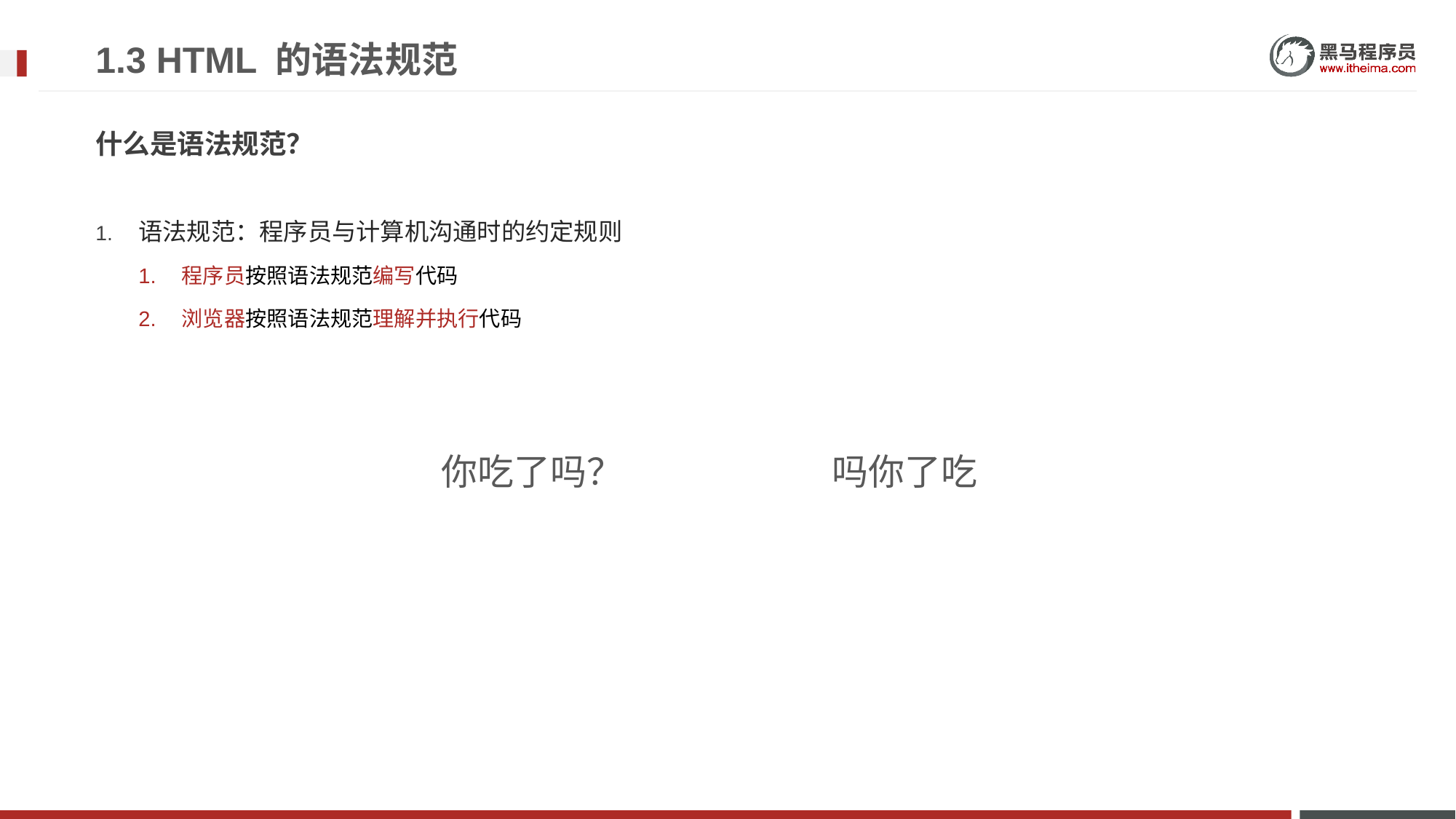

# 1.3 HTML 的语法规范
什么是语法规范？
语法规范：程序员与计算机沟通时的约定规则
程序员按照语法规范编写代码
浏览器按照语法规范理解并执行代码
你吃了吗？
吗你了吃